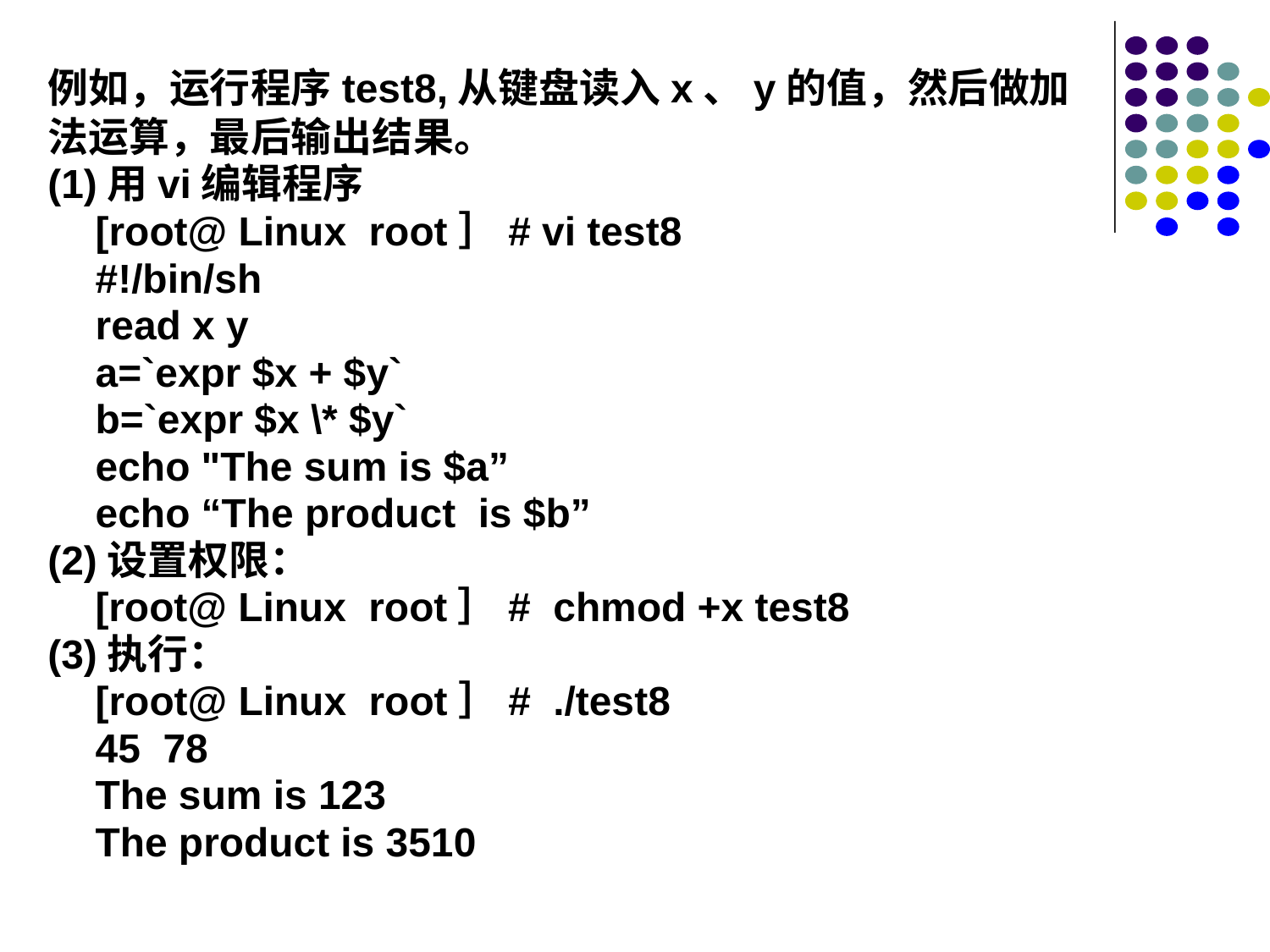

例如，运行程序test8,从键盘读入x、y的值，然后做加法运算，最后输出结果。
(1)用vi编辑程序
[root@ Linux  root］# vi test8
#!/bin/sh
read x y
a=`expr $x + $y`
b=`expr $x \* $y`
echo "The sum is $a”
echo “The product  is $b”
(2)设置权限：
	[root@ Linux  root］#  chmod +x test8
(3)执行：
[root@ Linux  root］#  ./test8
45  78
The sum is 123
The product is 3510